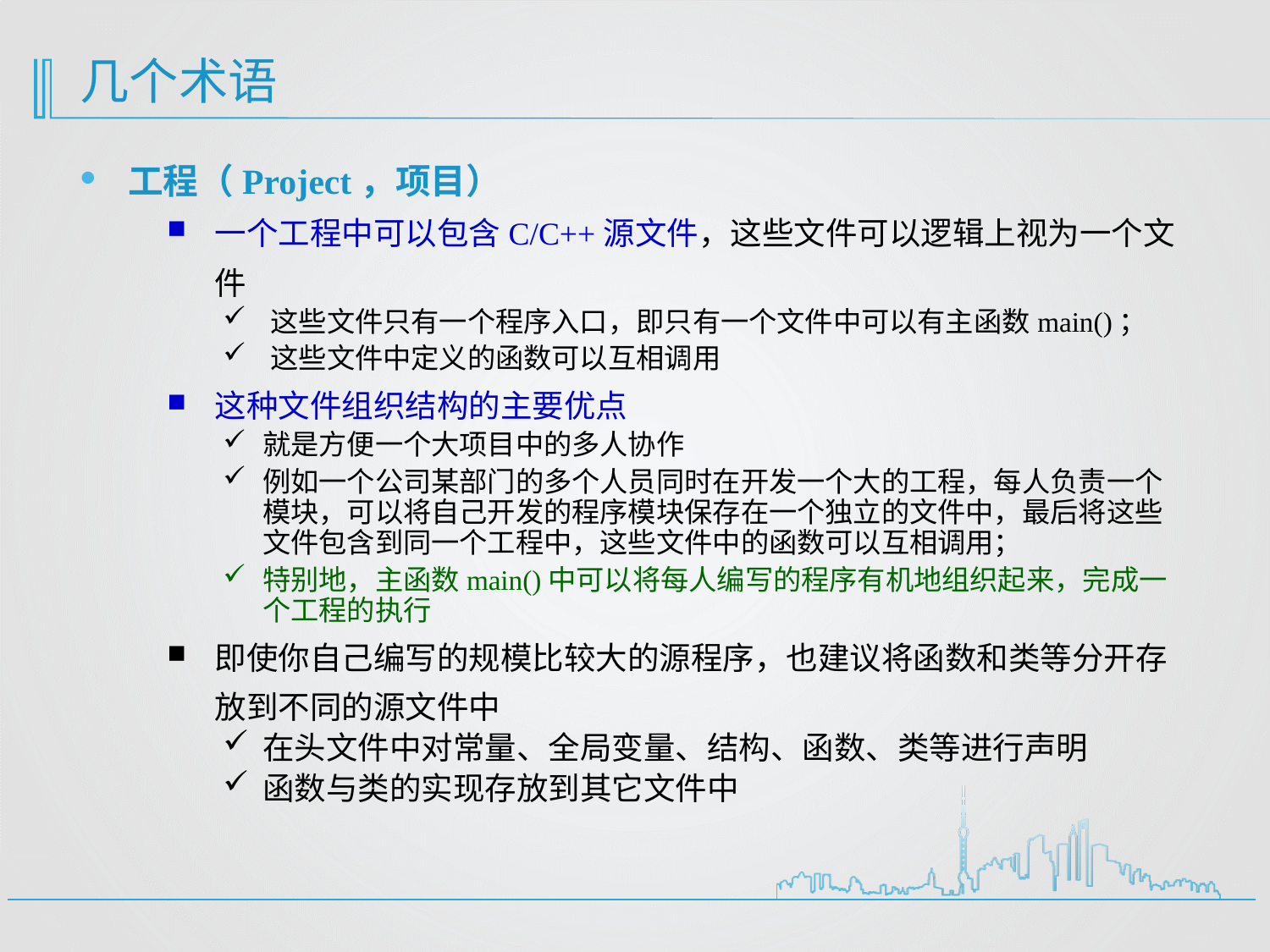

# 几个术语
工程（Project，项目）
一个工程中可以包含C/C++源文件，这些文件可以逻辑上视为一个文件
这些文件只有一个程序入口，即只有一个文件中可以有主函数main()；
这些文件中定义的函数可以互相调用
这种文件组织结构的主要优点
就是方便一个大项目中的多人协作
例如一个公司某部门的多个人员同时在开发一个大的工程，每人负责一个模块，可以将自己开发的程序模块保存在一个独立的文件中，最后将这些文件包含到同一个工程中，这些文件中的函数可以互相调用；
特别地，主函数main()中可以将每人编写的程序有机地组织起来，完成一个工程的执行
即使你自己编写的规模比较大的源程序，也建议将函数和类等分开存放到不同的源文件中
在头文件中对常量、全局变量、结构、函数、类等进行声明
函数与类的实现存放到其它文件中